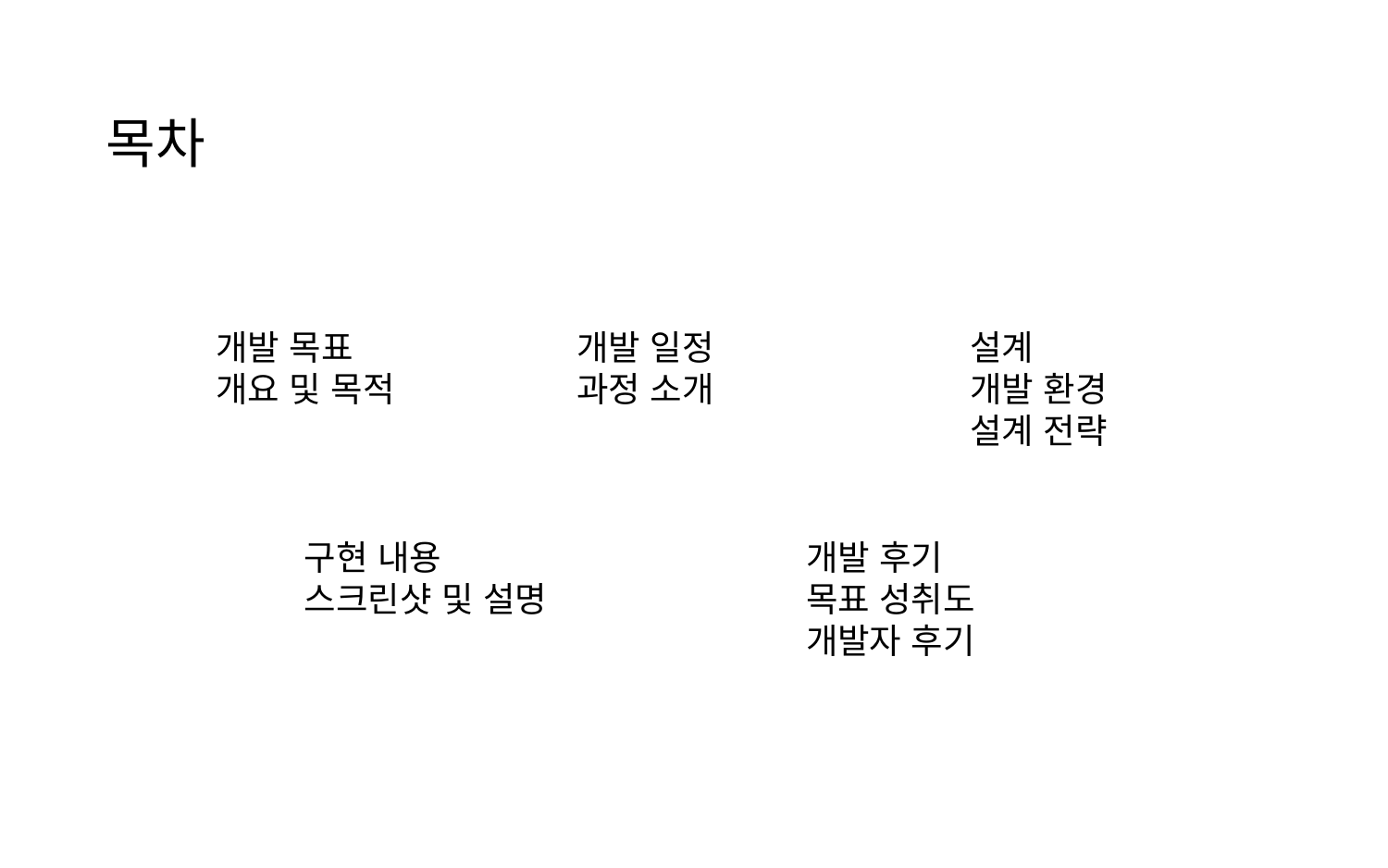

목차
설계
개발 환경
설계 전략
개발 목표
개요 및 목적
개발 일정
과정 소개
개발 후기
목표 성취도
개발자 후기
구현 내용
스크린샷 및 설명